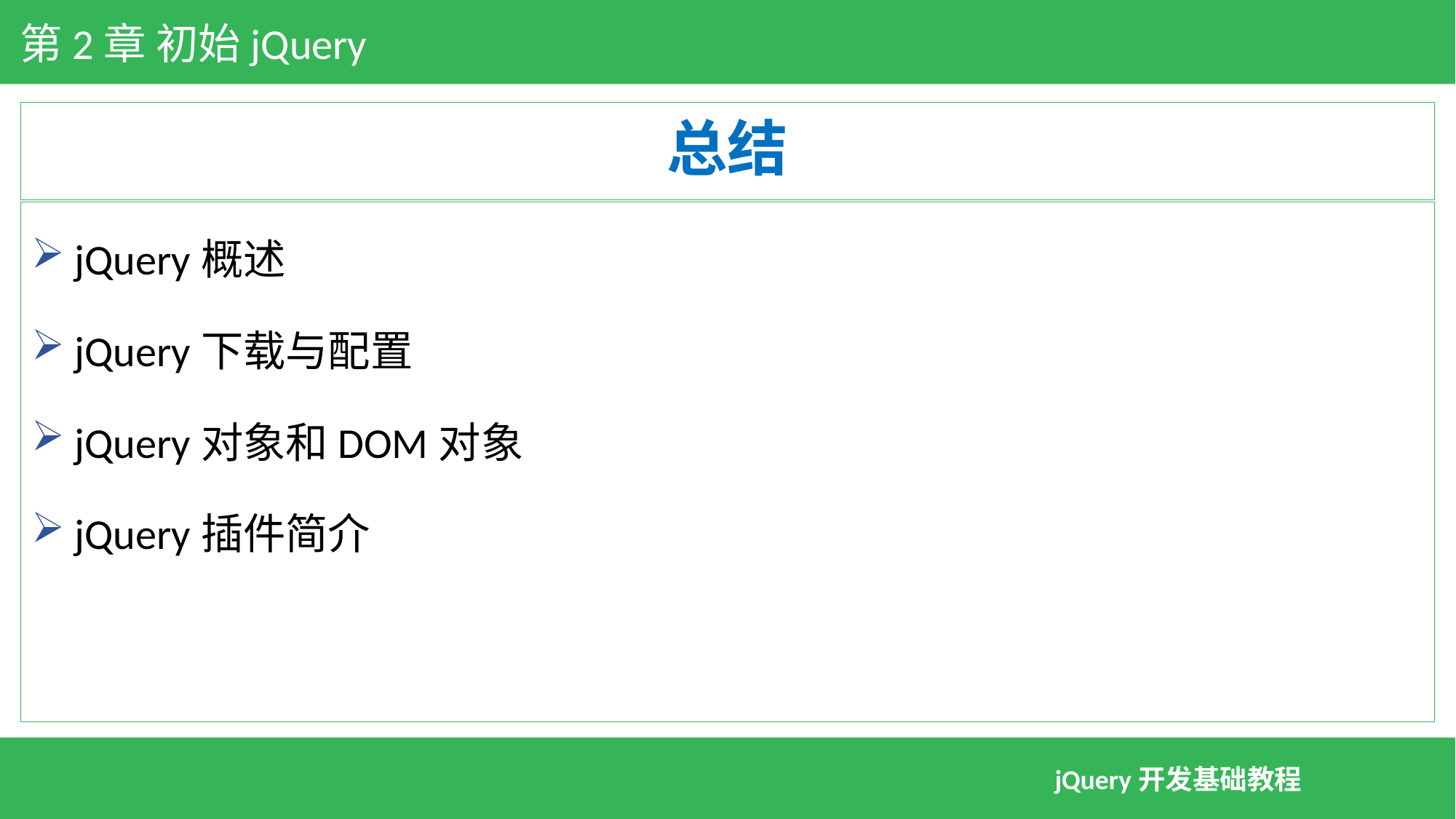

第2章 初始jQuery

# 总结
 jQuery概述
 jQuery下载与配置
 jQuery对象和DOM对象
 jQuery插件简介
jQuery开发基础教程